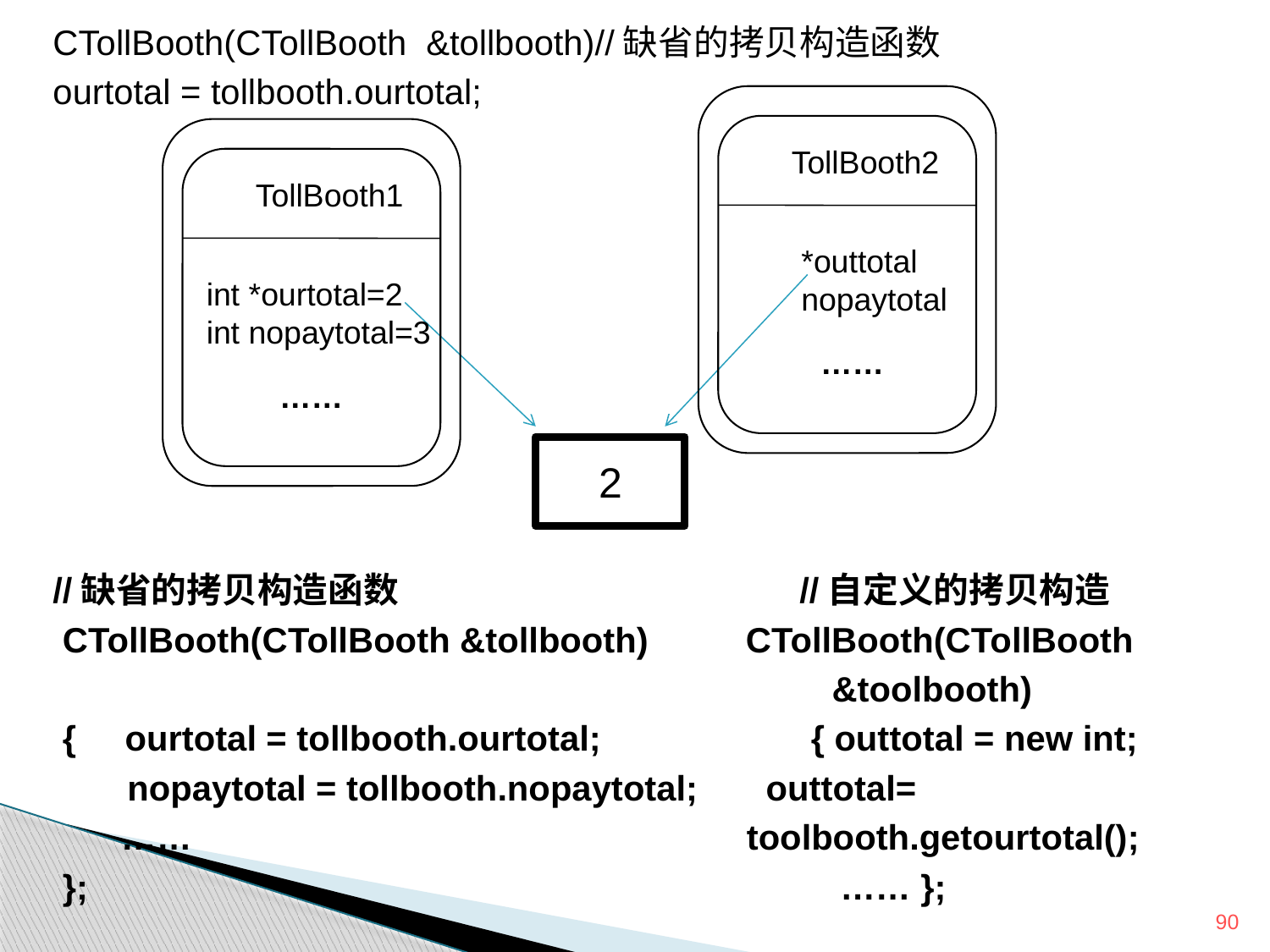

CTollBooth(CTollBooth  &tollbooth)//缺省的拷贝构造函数
ourtotal = tollbooth.ourtotal;

//缺省的拷贝构造函数				//自定义的拷贝构造
 CTollBooth(CTollBooth &tollbooth)          CTollBooth(CTollBooth
                                                                                &toolbooth)
 {     ourtotal = tollbooth.ourtotal;  	         { outtotal = new int;
	    nopaytotal = tollbooth.nopaytotal;       outtotal=
       ……                                                         toolbooth.getourtotal();
 };						            …… };

TollBooth2
*outtotal
nopaytotal
……

TollBooth1
int *ourtotal=2
int nopaytotal=3
……
2
90